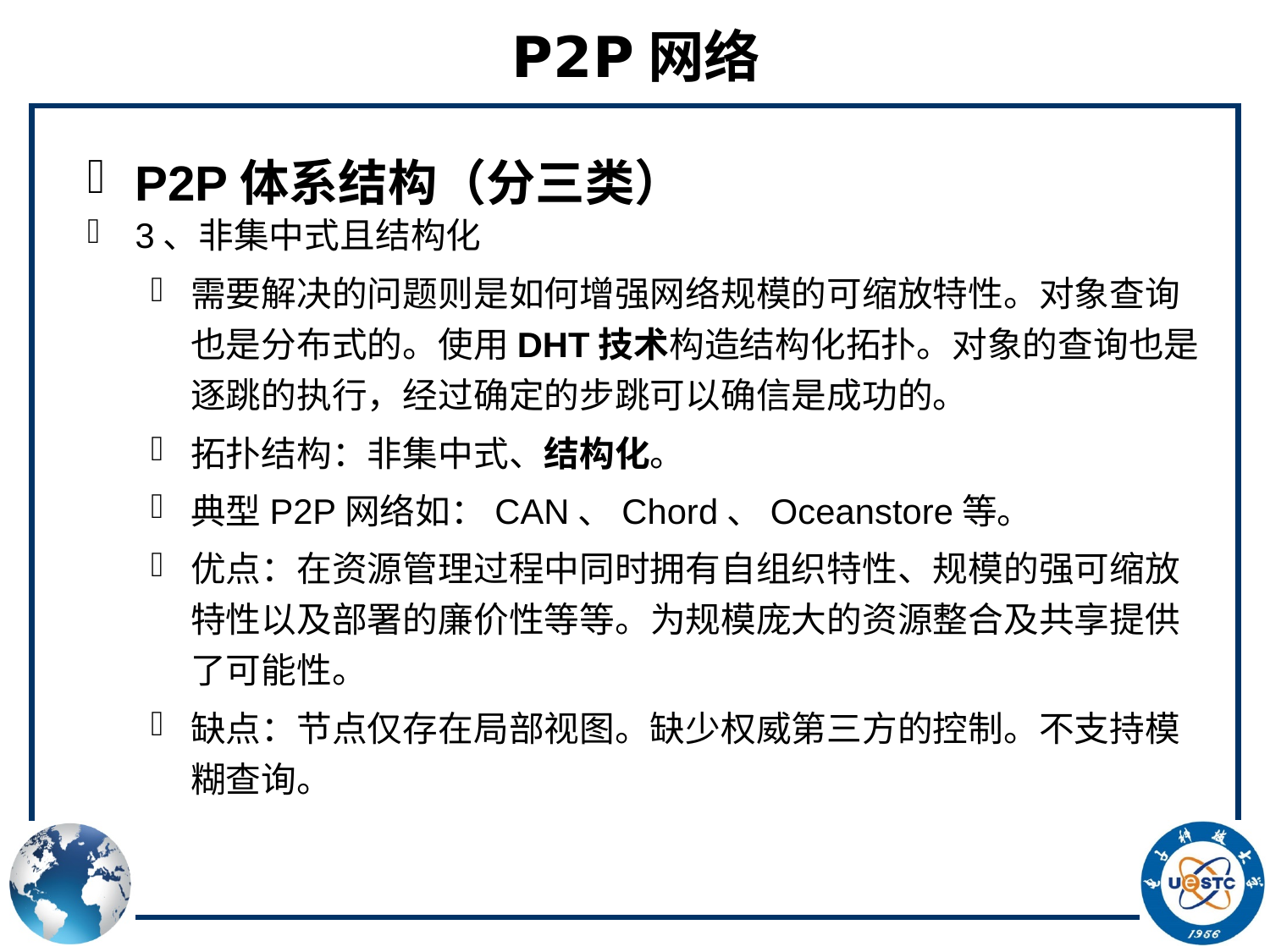

# P2P网络
P2P体系结构（分三类）
3、非集中式且结构化
需要解决的问题则是如何增强网络规模的可缩放特性。对象查询也是分布式的。使用DHT技术构造结构化拓扑。对象的查询也是逐跳的执行，经过确定的步跳可以确信是成功的。
拓扑结构：非集中式、结构化。
典型P2P网络如：CAN、Chord、Oceanstore等。
优点：在资源管理过程中同时拥有自组织特性、规模的强可缩放特性以及部署的廉价性等等。为规模庞大的资源整合及共享提供了可能性。
缺点：节点仅存在局部视图。缺少权威第三方的控制。不支持模糊查询。